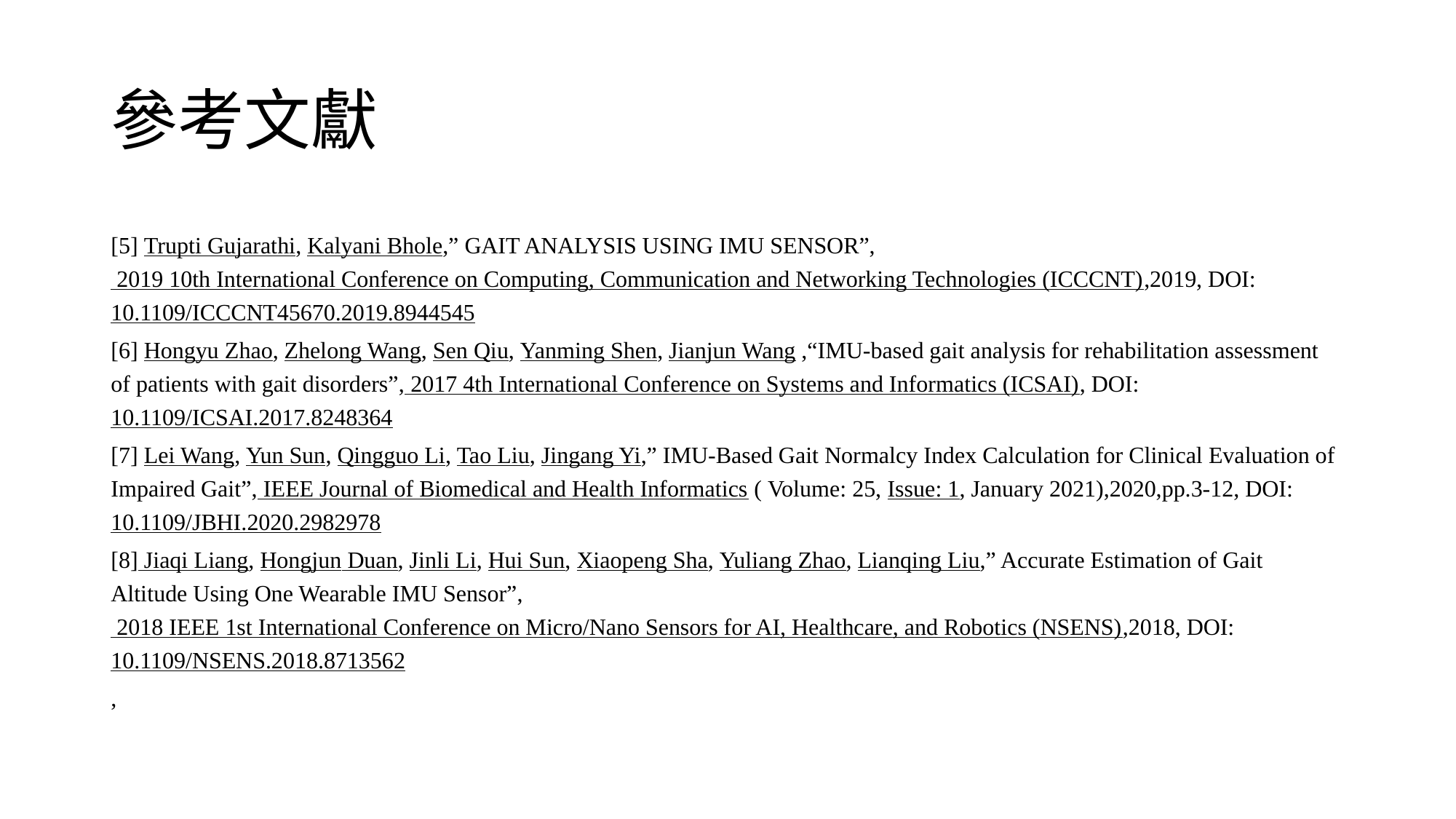

# 參考文獻
[5] Trupti Gujarathi, Kalyani Bhole,” GAIT ANALYSIS USING IMU SENSOR”, 2019 10th International Conference on Computing, Communication and Networking Technologies (ICCCNT),2019, DOI: 10.1109/ICCCNT45670.2019.8944545
[6] Hongyu Zhao, Zhelong Wang, Sen Qiu, Yanming Shen, Jianjun Wang ,“IMU-based gait analysis for rehabilitation assessment of patients with gait disorders”, 2017 4th International Conference on Systems and Informatics (ICSAI), DOI: 10.1109/ICSAI.2017.8248364
[7] Lei Wang, Yun Sun, Qingguo Li, Tao Liu, Jingang Yi,” IMU-Based Gait Normalcy Index Calculation for Clinical Evaluation of Impaired Gait”, IEEE Journal of Biomedical and Health Informatics ( Volume: 25, Issue: 1, January 2021),2020,pp.3-12, DOI: 10.1109/JBHI.2020.2982978
[8] Jiaqi Liang, Hongjun Duan, Jinli Li, Hui Sun, Xiaopeng Sha, Yuliang Zhao, Lianqing Liu,” Accurate Estimation of Gait Altitude Using One Wearable IMU Sensor”, 2018 IEEE 1st International Conference on Micro/Nano Sensors for AI, Healthcare, and Robotics (NSENS),2018, DOI: 10.1109/NSENS.2018.8713562
,